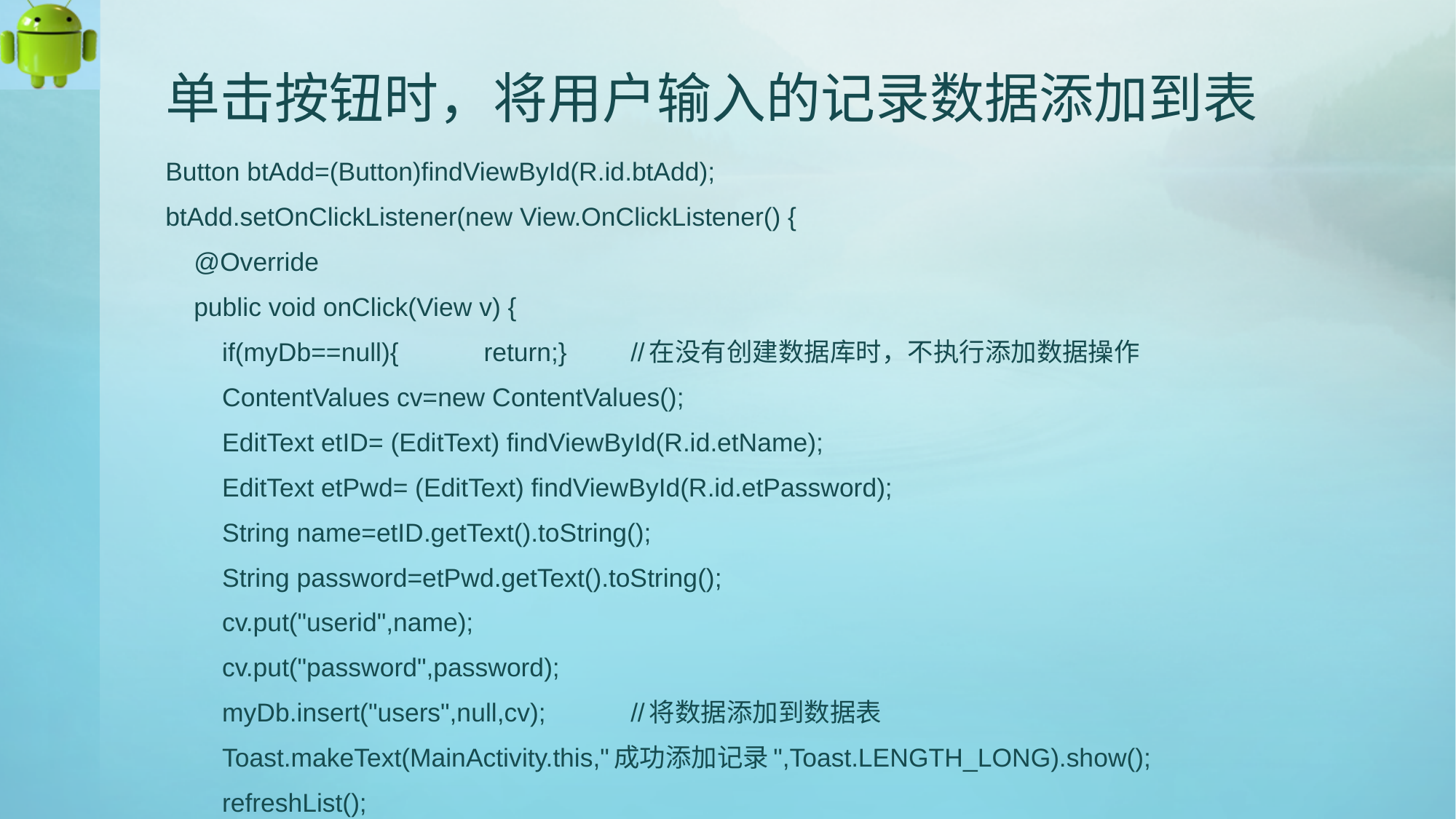

# 单击按钮时，将用户输入的记录数据添加到表
Button btAdd=(Button)findViewById(R.id.btAdd);
btAdd.setOnClickListener(new View.OnClickListener() {
    @Override
    public void onClick(View v) {
        if(myDb==null){            return;}		//在没有创建数据库时，不执行添加数据操作
        ContentValues cv=new ContentValues();
        EditText etID= (EditText) findViewById(R.id.etName);
        EditText etPwd= (EditText) findViewById(R.id.etPassword);
        String name=etID.getText().toString();
        String password=etPwd.getText().toString();
        cv.put("userid",name);
        cv.put("password",password);
        myDb.insert("users",null,cv);			//将数据添加到数据表
        Toast.makeText(MainActivity.this,"成功添加记录",Toast.LENGTH_LONG).show();
        refreshList();